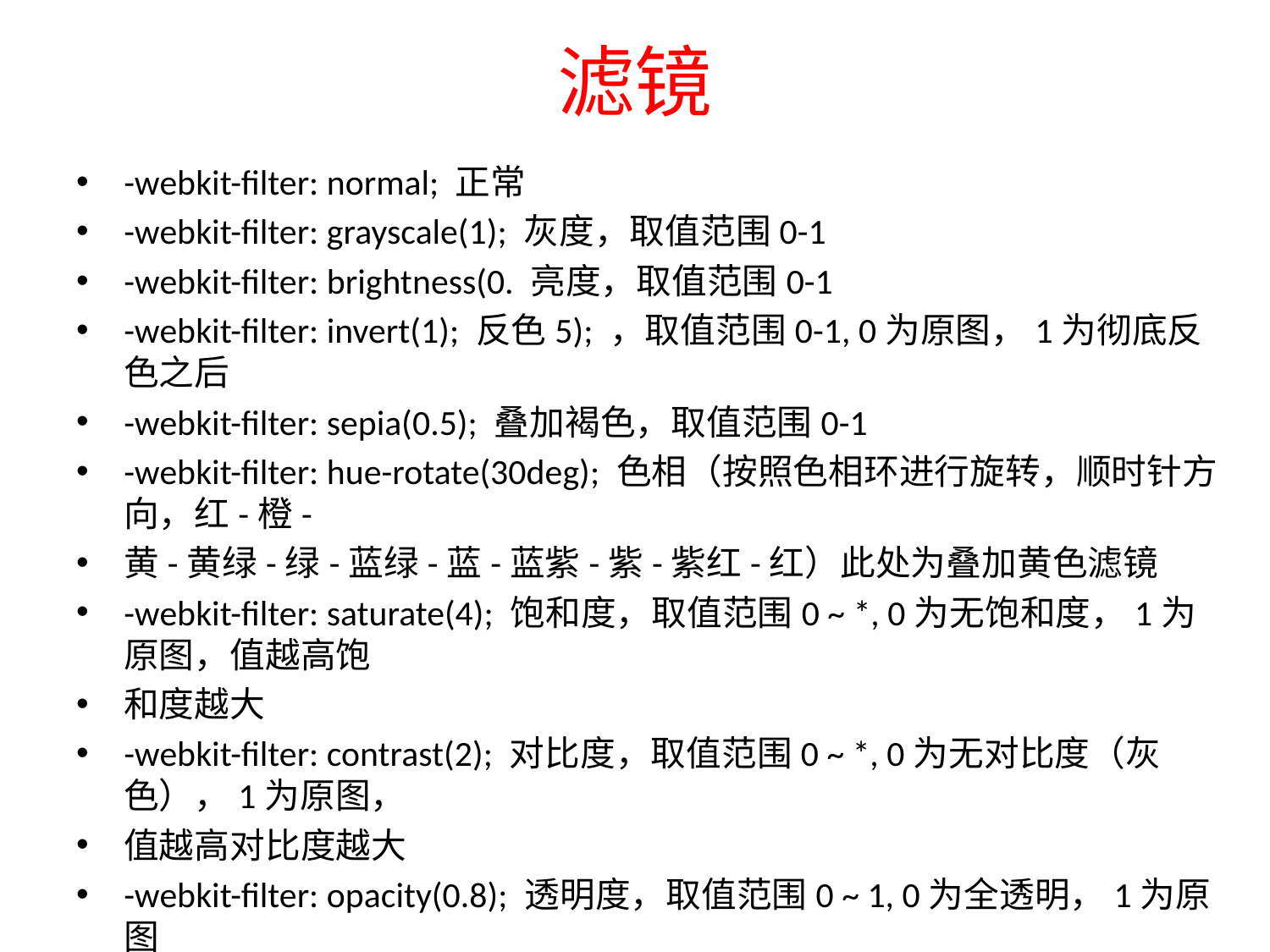

# 滤镜
-webkit-filter: normal; 正常
-webkit-filter: grayscale(1); 灰度，取值范围0-1
-webkit-filter: brightness(0. 亮度，取值范围0-1
-webkit-filter: invert(1); 反色5); ，取值范围0-1, 0为原图，1为彻底反色之后
-webkit-filter: sepia(0.5); 叠加褐色，取值范围0-1
-webkit-filter: hue-rotate(30deg); 色相（按照色相环进行旋转，顺时针方向，红-橙-
黄-黄绿-绿-蓝绿-蓝-蓝紫-紫-紫红-红）此处为叠加黄色滤镜
-webkit-filter: saturate(4); 饱和度，取值范围0 ~ *, 0为无饱和度，1为原图，值越高饱
和度越大
-webkit-filter: contrast(2); 对比度，取值范围0 ~ *, 0为无对比度（灰色），1为原图，
值越高对比度越大
-webkit-filter: opacity(0.8); 透明度，取值范围0 ~ 1, 0为全透明，1为原图
-webkit-filter: drop-shadow(0 0 20px red); 阴影